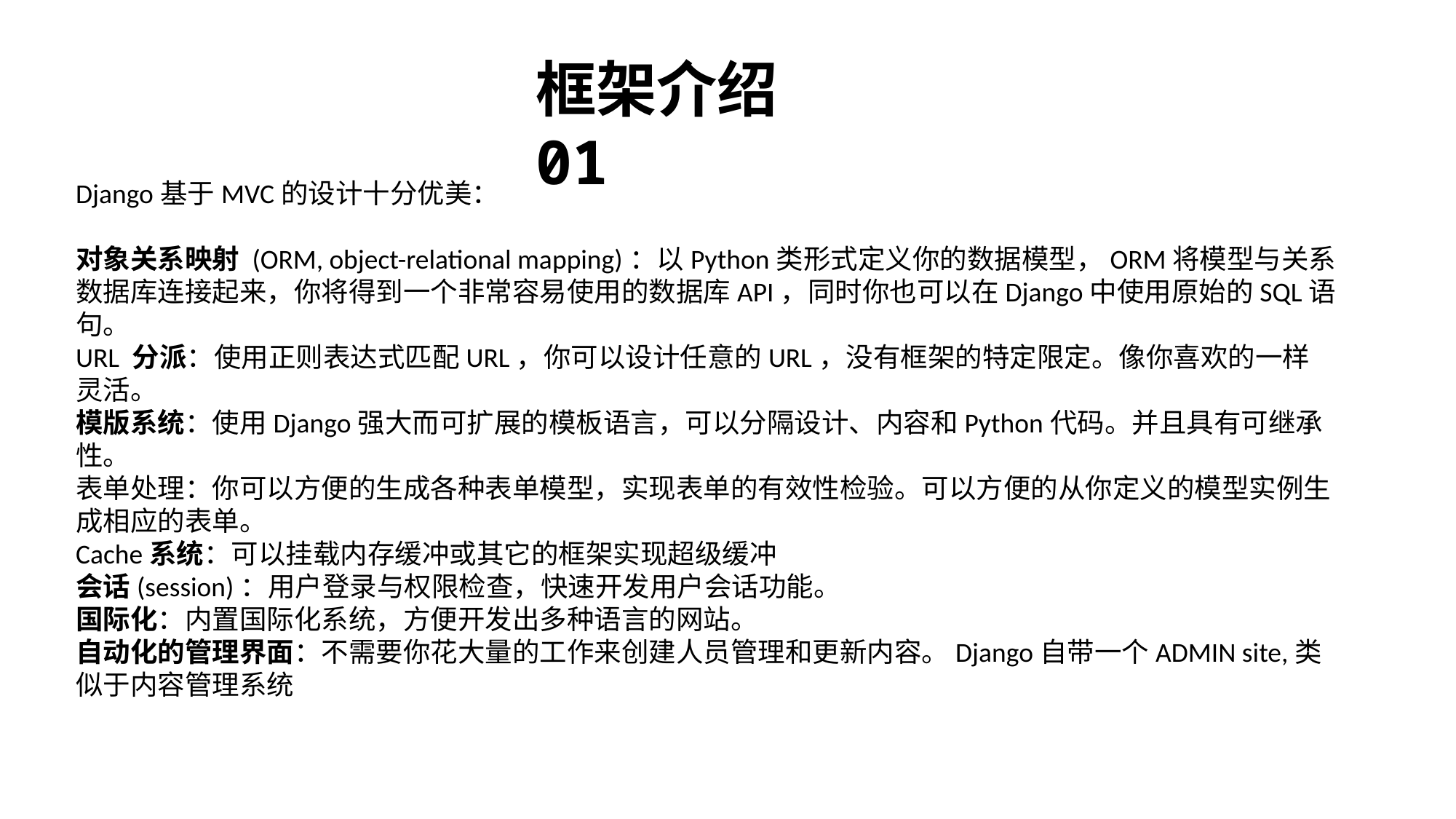

框架介绍01

Django基于MVC的设计十分优美：

对象关系映射 (ORM, object-relational mapping)：以Python类形式定义你的数据模型，ORM将模型与关系数据库连接起来，你将得到一个非常容易使用的数据库API，同时你也可以在Django中使用原始的SQL语句。
URL 分派：使用正则表达式匹配URL，你可以设计任意的URL，没有框架的特定限定。像你喜欢的一样灵活。
模版系统：使用Django强大而可扩展的模板语言，可以分隔设计、内容和Python代码。并且具有可继承性。
表单处理：你可以方便的生成各种表单模型，实现表单的有效性检验。可以方便的从你定义的模型实例生成相应的表单。
Cache系统：可以挂载内存缓冲或其它的框架实现超级缓冲
会话(session)：用户登录与权限检查，快速开发用户会话功能。
国际化：内置国际化系统，方便开发出多种语言的网站。
自动化的管理界面：不需要你花大量的工作来创建人员管理和更新内容。Django自带一个ADMIN site,类似于内容管理系统